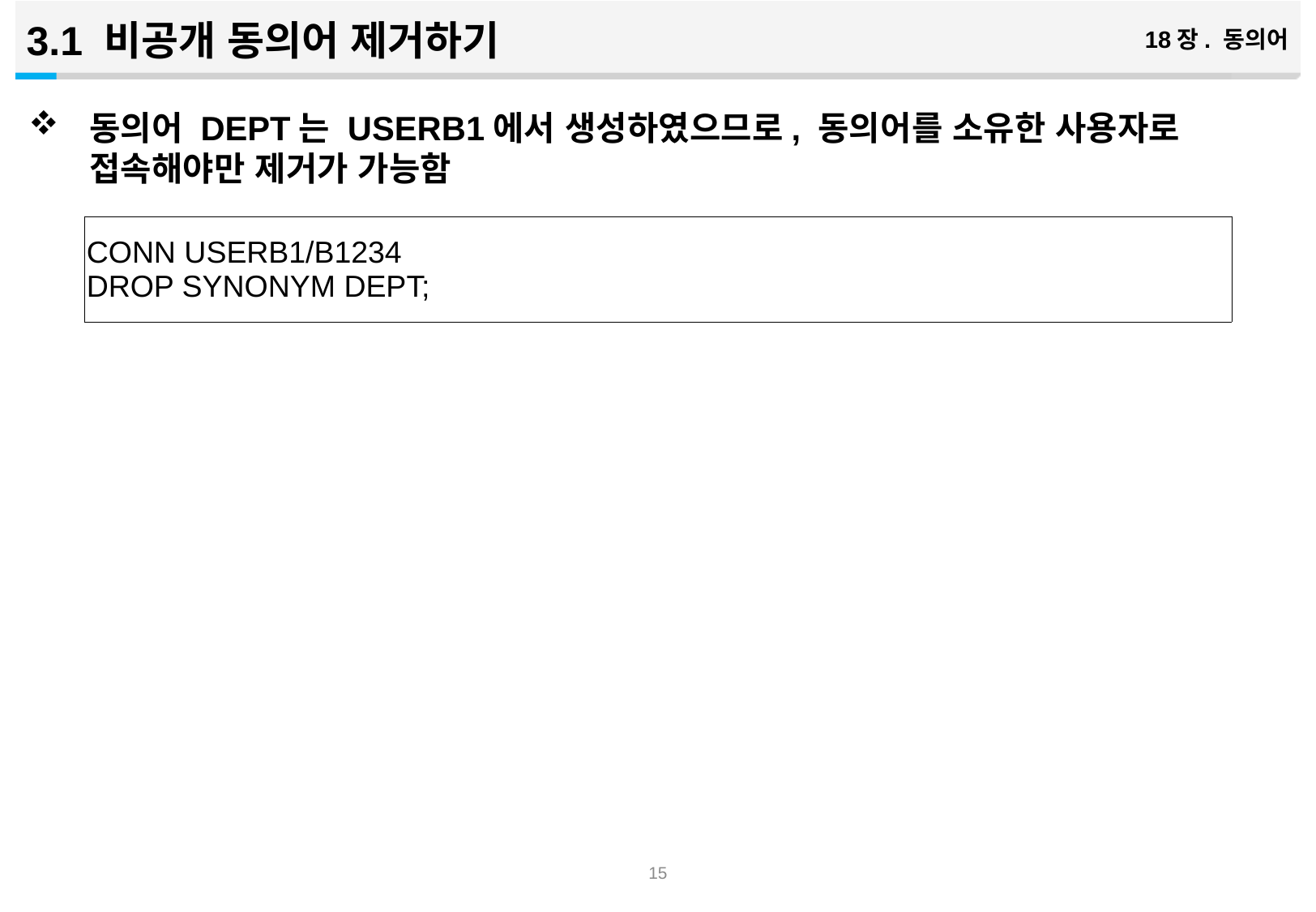

3.1 비공개 동의어 제거하기
18장. 동의어
동의어 DEPT는 USERB1에서 생성하였으므로, 동의어를 소유한 사용자로 접속해야만 제거가 가능함

| CONN USERB1/B1234 DROP SYNONYM DEPT; |
| --- |
15